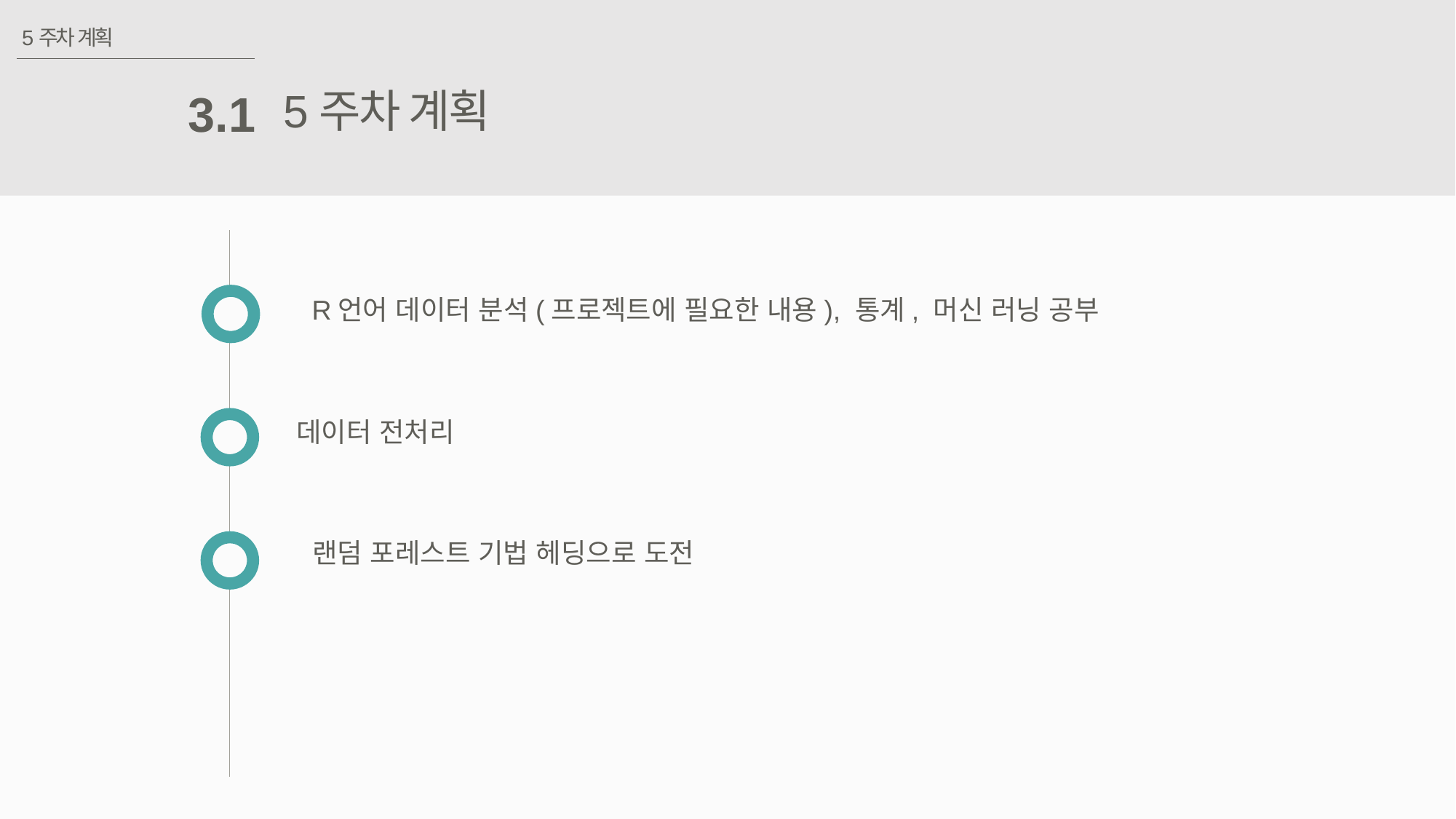

5주차 계획
5주차 계획
3.1

R언어 데이터 분석(프로젝트에 필요한 내용), 통계, 머신 러닝 공부
데이터 전처리
랜덤 포레스트 기법 헤딩으로 도전